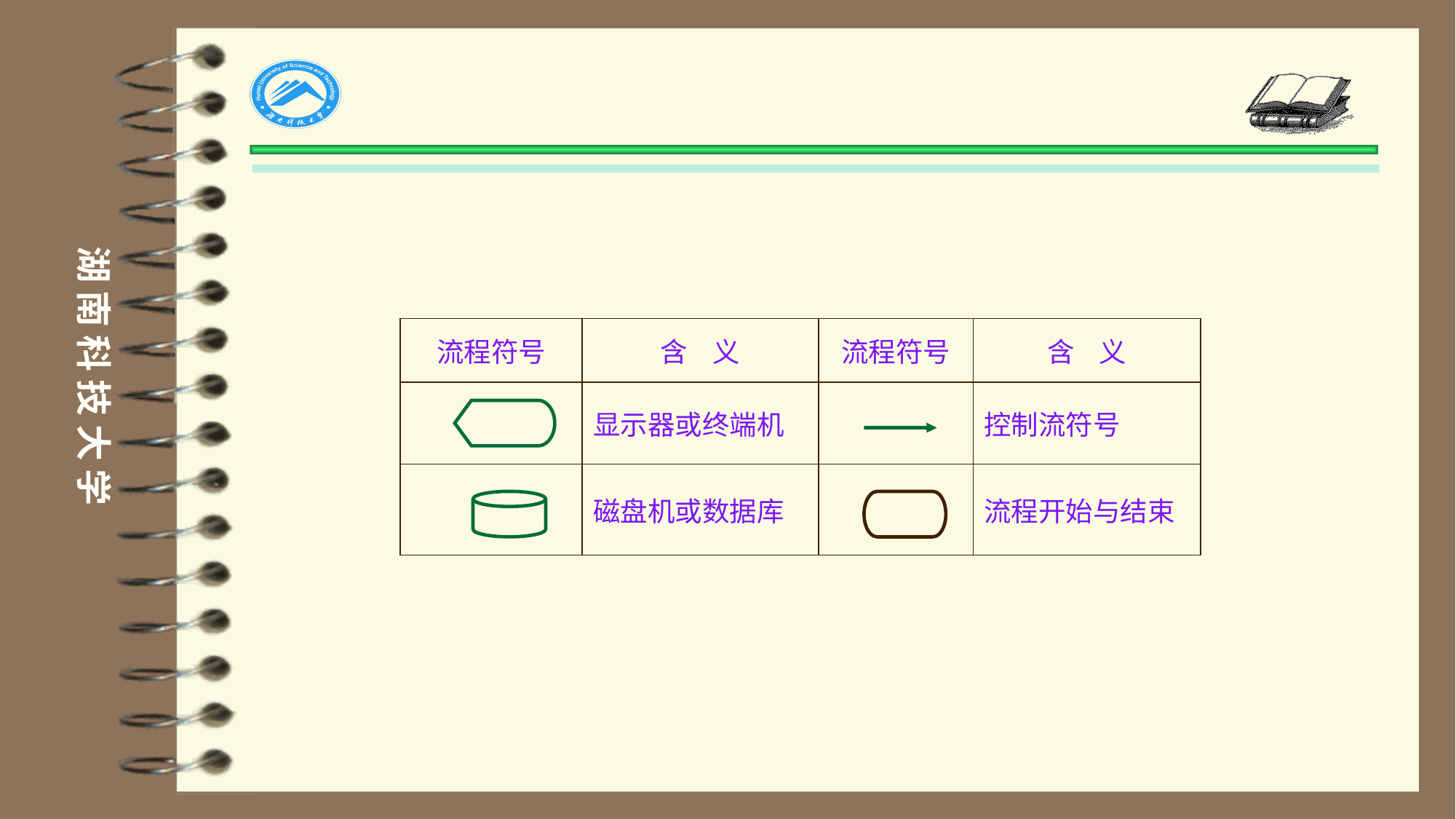

| 流程符号 | 含 义 | 流程符号 | 含 义 |
| --- | --- | --- | --- |
|  | 显示器或终端机 |  | 控制流符号 |
|  | 磁盘机或数据库 |  | 流程开始与结束 |